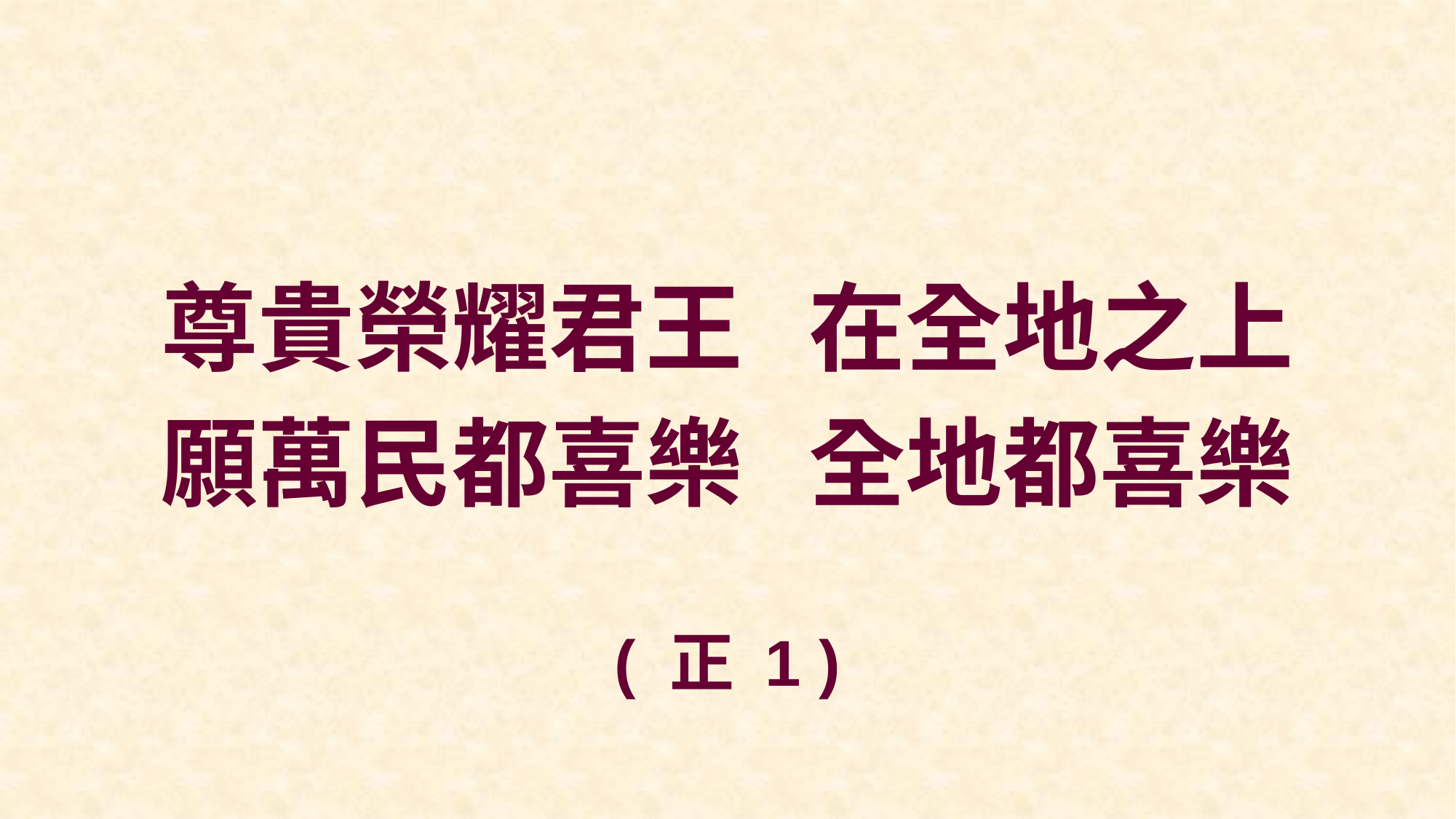

尊貴榮耀君王   在全地之上
願萬民都喜樂   全地都喜樂
( 正 1 )